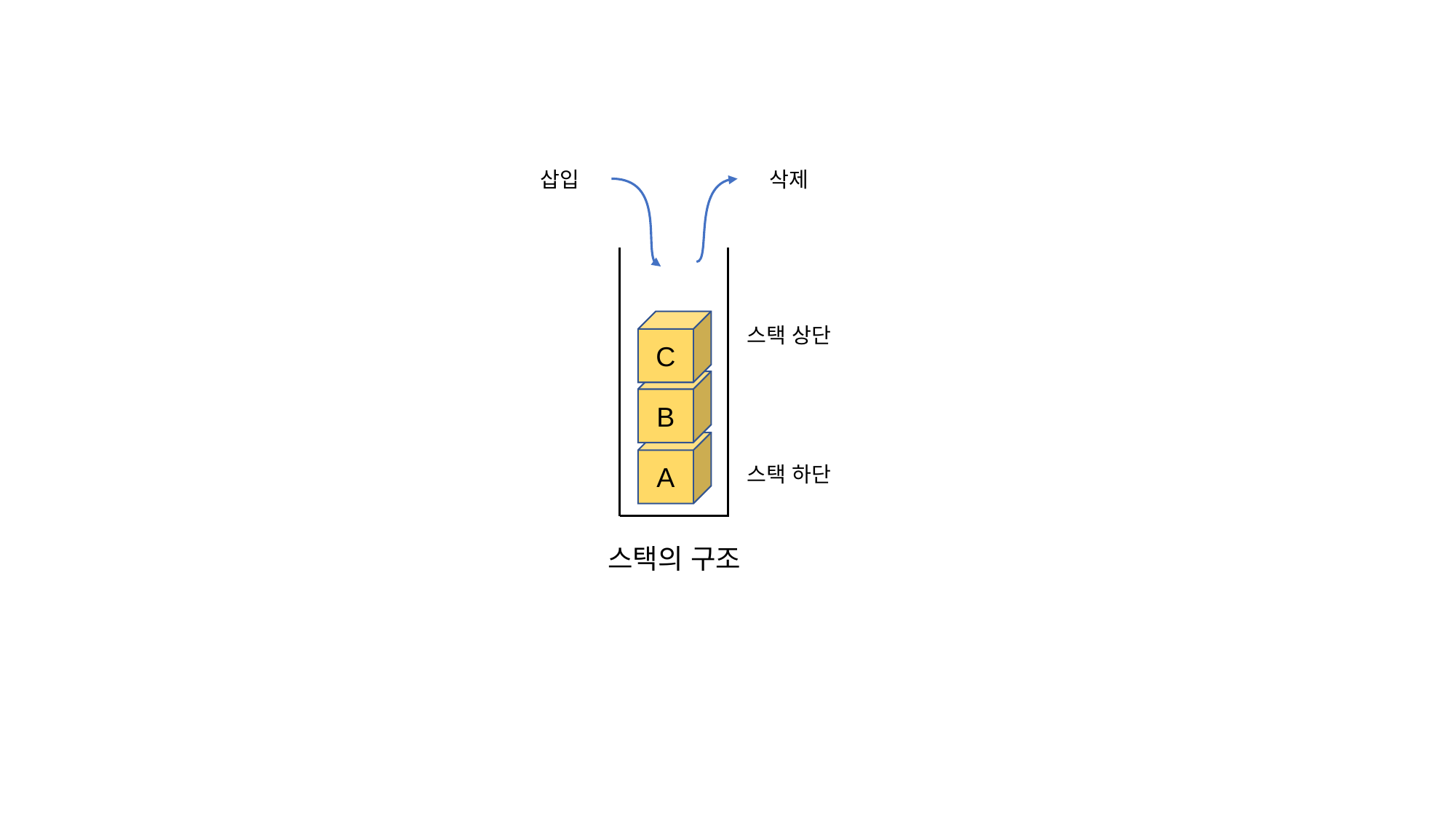

삽입
삭제
C
스택 상단
B
A
스택 하단
스택의 구조